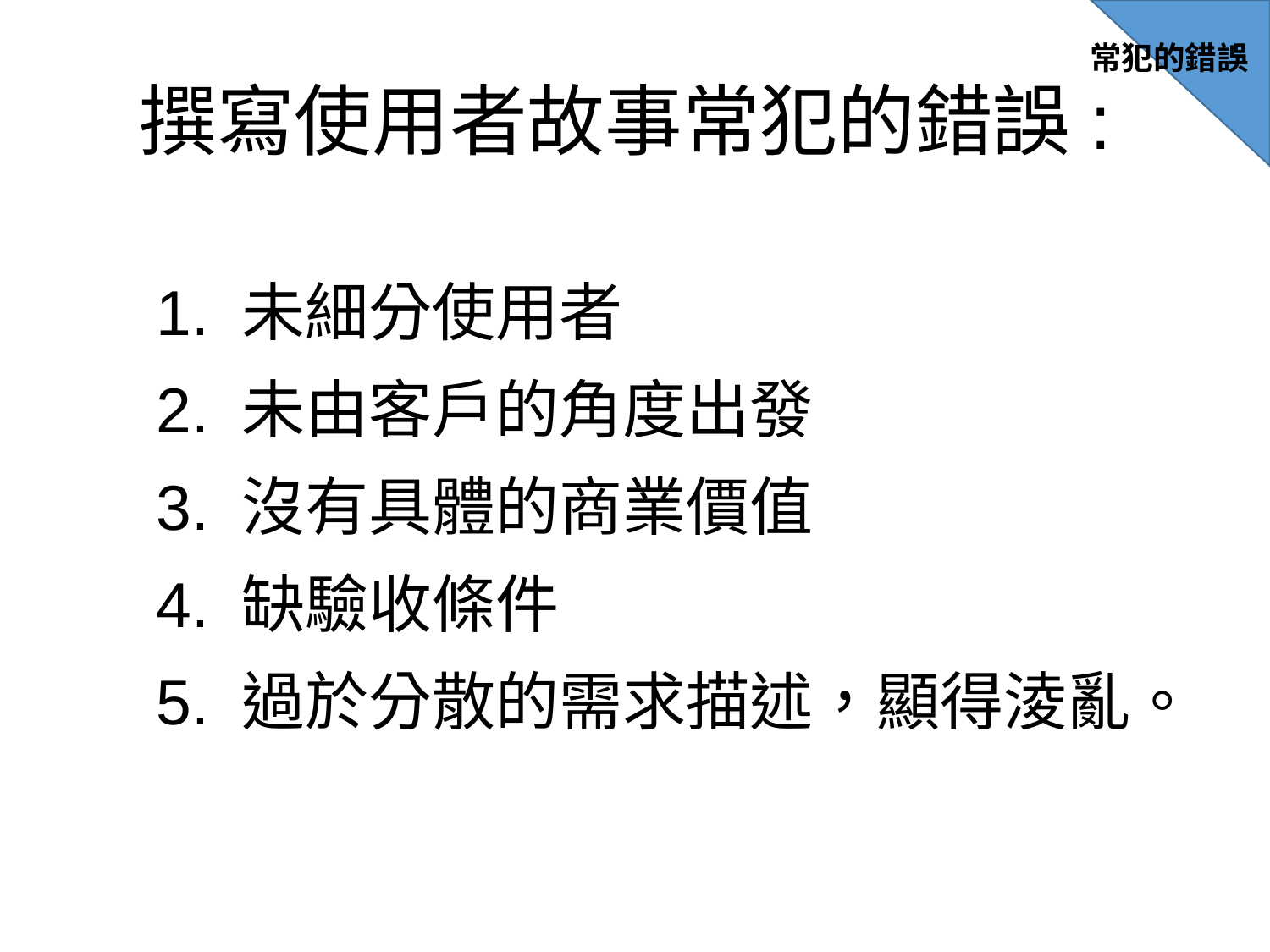

常犯的錯誤
# 撰寫使用者故事常犯的錯誤:
1. 未細分使用者
2. 未由客戶的角度出發
3. 沒有具體的商業價值
4. 缺驗收條件
5. 過於分散的需求描述，顯得淩亂。